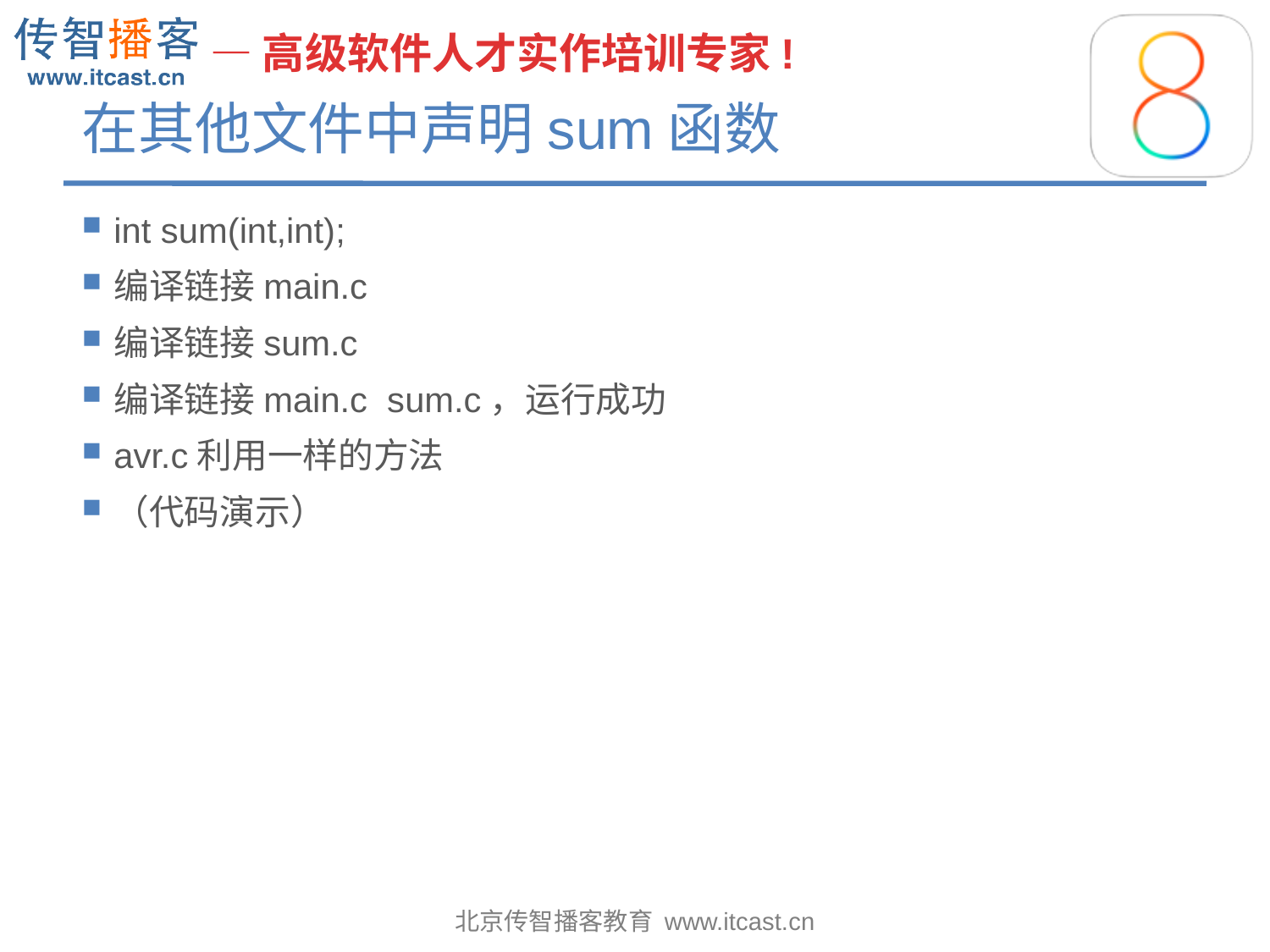

# 在其他文件中声明sum函数
int sum(int,int);
编译链接main.c
编译链接sum.c
编译链接main.c  sum.c，运行成功
avr.c利用一样的方法
（代码演示）